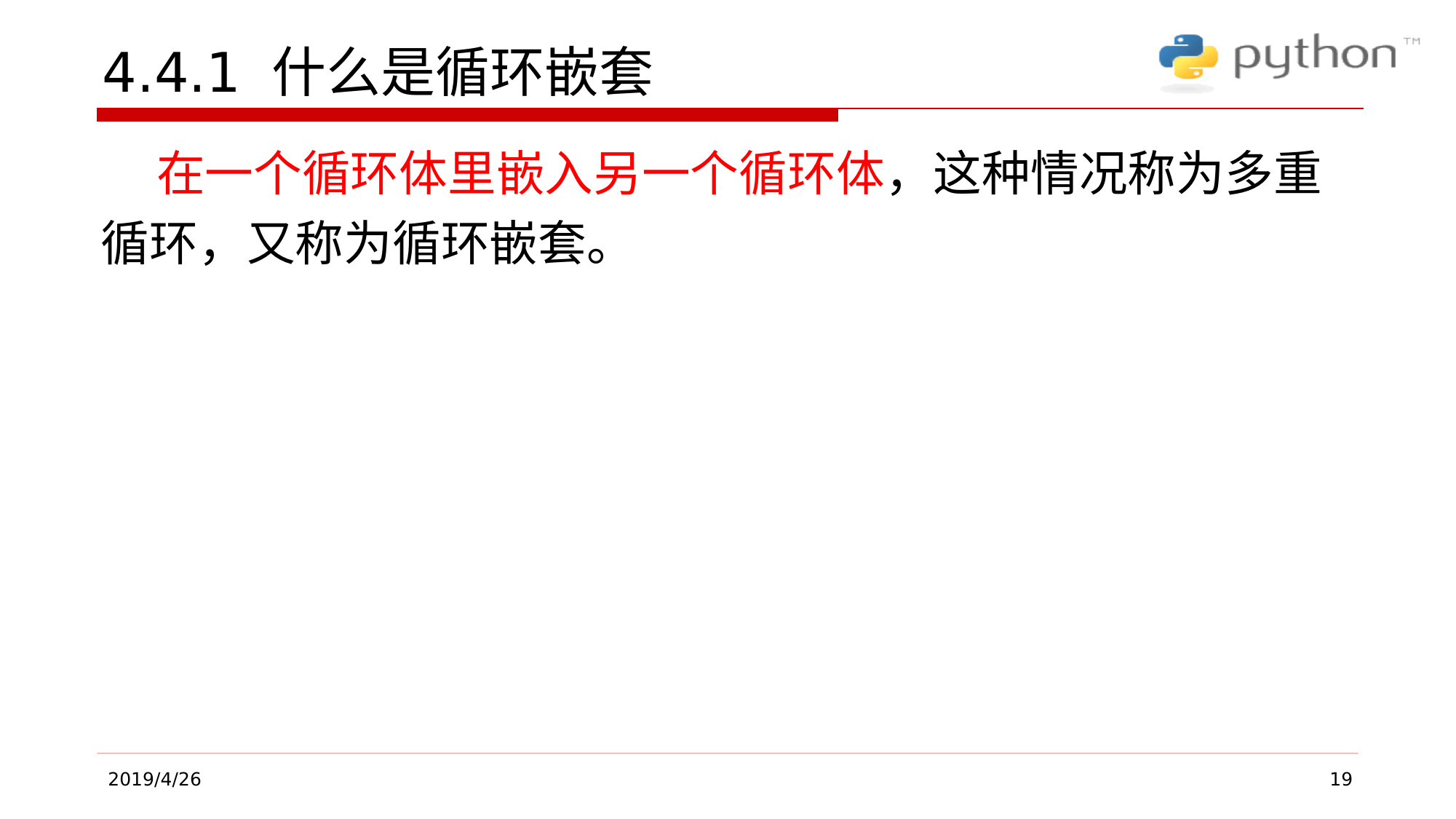

# 4.4.1 什么是循环嵌套
    在一个循环体里嵌入另一个循环体，这种情况称为多重循环，又称为循环嵌套。
19
2019/4/26